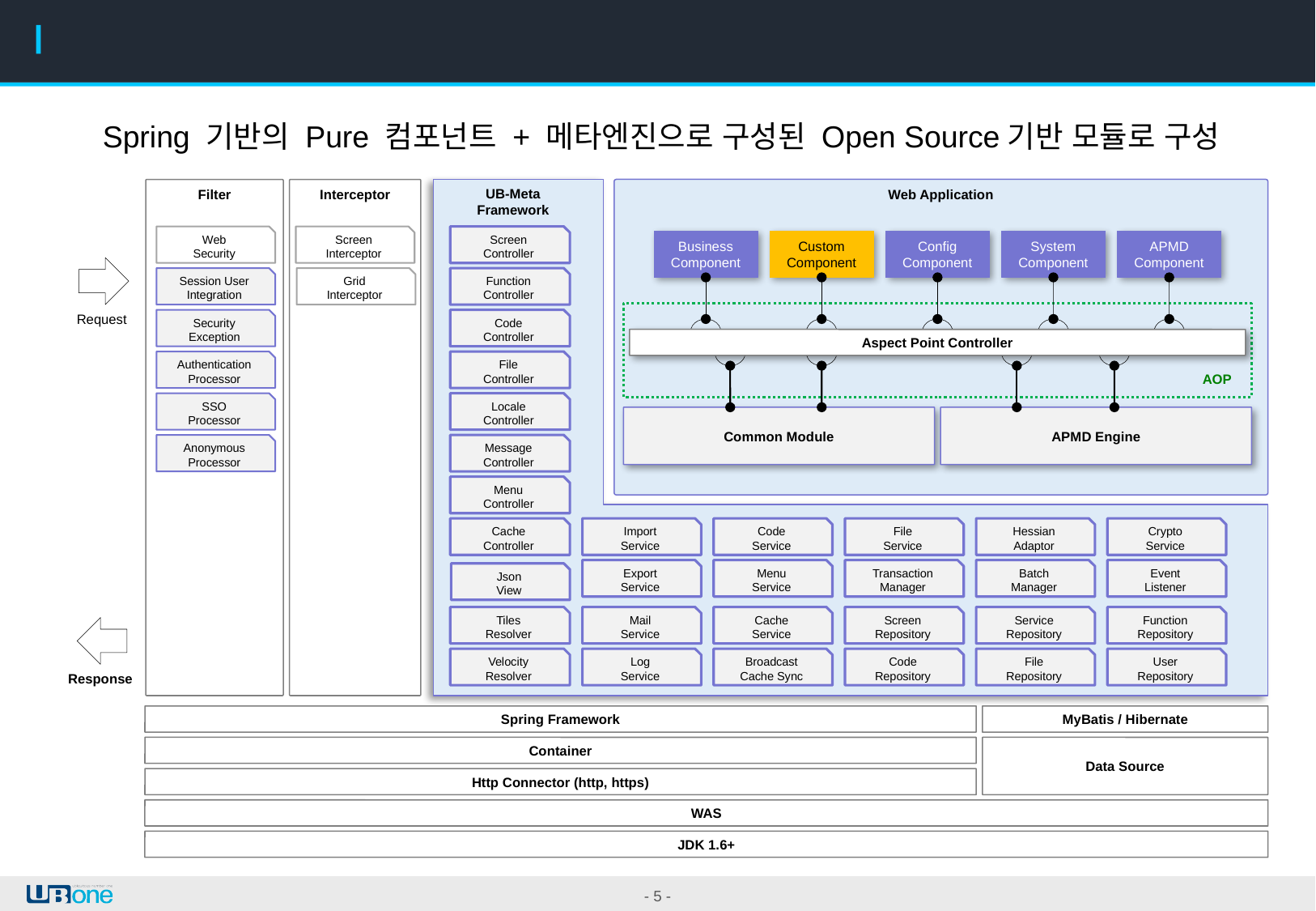

3. 프레임워크 구성도
Spring 기반의 Pure 컴포넌트 + 메타엔진으로 구성된 Open Source기반 모듈로 구성
UB-Meta
Framework
Web Application
Business
Component
Custom
Component
Config
Component
System
Component
APMD
Component

Aspect Point Controller

AOP
Common Module
APMD Engine
Filter
Interceptor

Web
Security
Screen
Interceptor
Screen
Controller

Session User
Integration
Grid
Interceptor
Function
Controller
Request
Security
Exception
Code
Controller
Authentication
Processor
File
Controller
SSO
Processor
Locale
Controller
Anonymous
Processor
Message
Controller
Menu
Controller
Cache
Controller
Import
Service
Code
Service
File
Service
Hessian
Adaptor
Crypto
Service
Export
Service
Menu
Service
Transaction
Manager
Batch
Manager
Event
Listener
Json
View
Tiles
Resolver
Mail
Service
Cache
Service
Screen
Repository
Service
Repository
Function
Repository

Velocity
Resolver
Log
Service
Broadcast
Cache Sync
Code
Repository
File
Repository
User
Repository
Response
Spring Framework
MyBatis / Hibernate
Container
Data Source
Http Connector (http, https)
WAS
JDK 1.6+